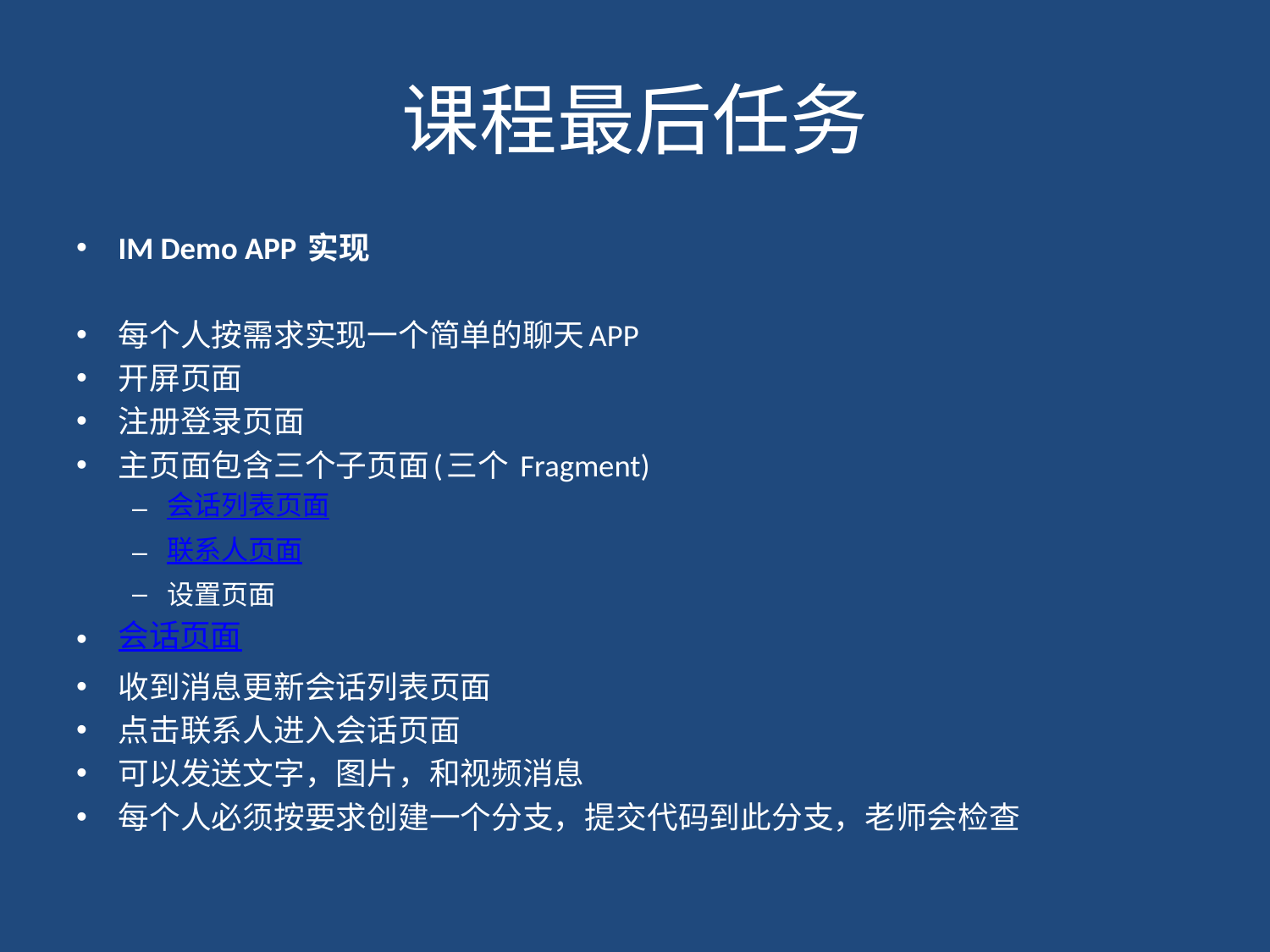

# 课程最后任务
IM Demo APP 实现

每个人按需求实现一个简单的聊天APP
开屏页面
注册登录页面
主页面包含三个子页面(三个 Fragment)
会话列表页面
联系人页面
设置页面
会话页面
收到消息更新会话列表页面
点击联系人进入会话页面
可以发送文字，图片，和视频消息
每个人必须按要求创建一个分支，提交代码到此分支，老师会检查